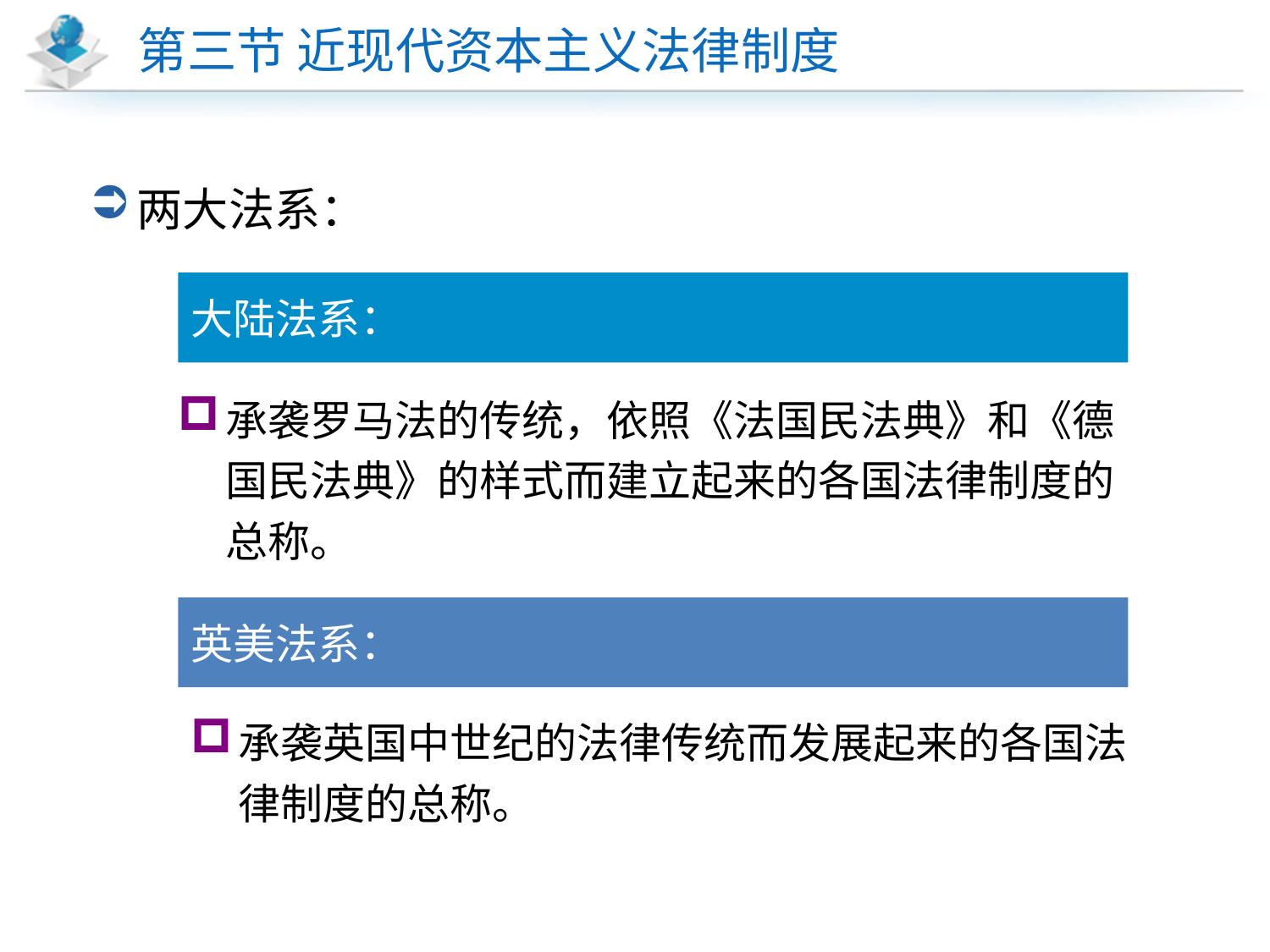

# 第三节 近现代资本主义法律制度
两大法系：
大陆法系：
承袭罗马法的传统，依照《法国民法典》和《德国民法典》的样式而建立起来的各国法律制度的总称。
英美法系：
承袭英国中世纪的法律传统而发展起来的各国法律制度的总称。